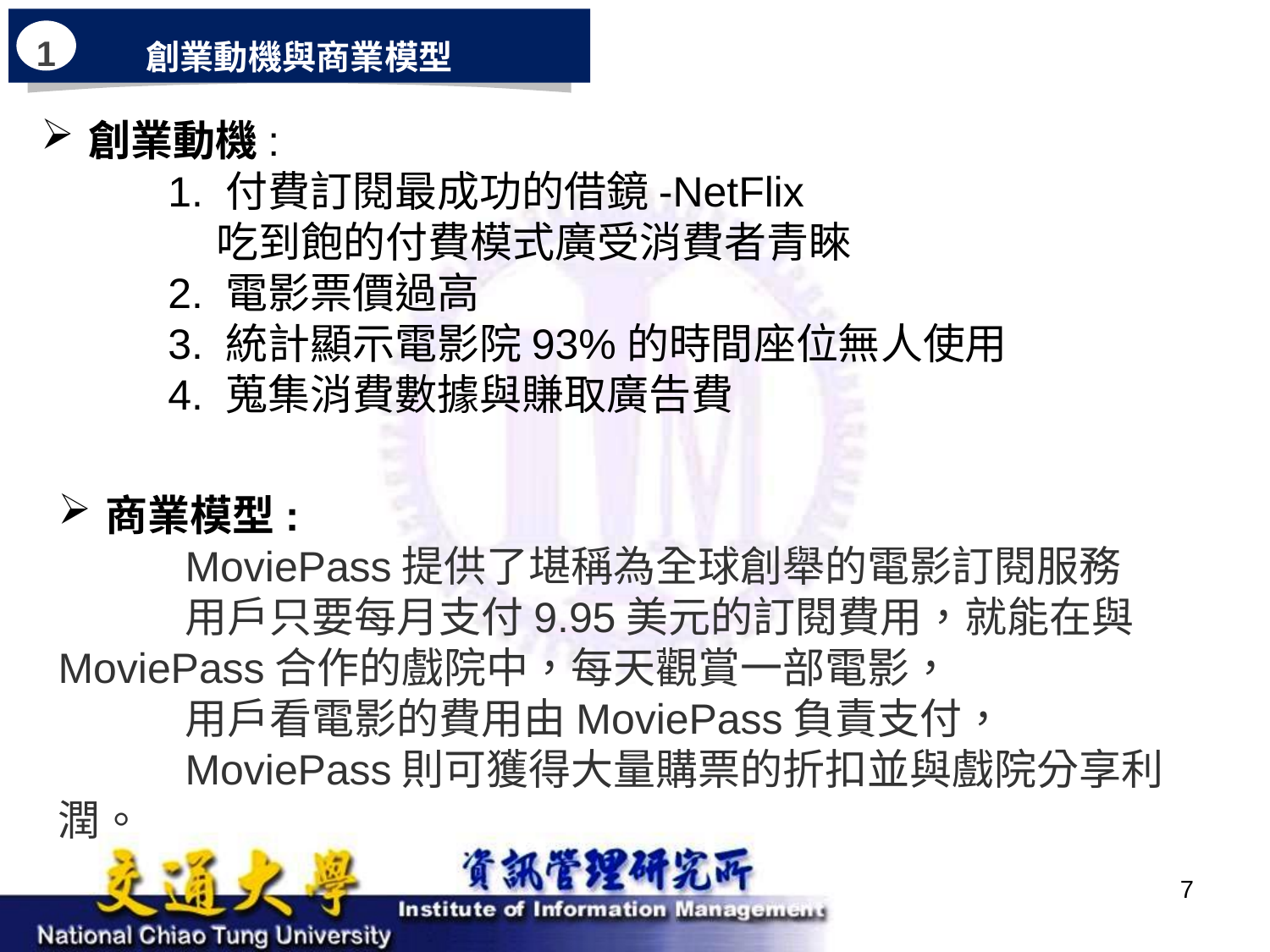

創業動機與商業模型
1

創業動機:
	1. 付費訂閱最成功的借鏡-NetFlix
	    吃到飽的付費模式廣受消費者青睞
	2. 電影票價過高
	3. 統計顯示電影院93%的時間座位無人使用
	4. 蒐集消費數據與賺取廣告費
商業模型:
	MoviePass提供了堪稱為全球創舉的電影訂閱服務
	用戶只要每月支付9.95美元的訂閱費用，就能在與	MoviePass合作的戲院中，每天觀賞一部電影，
	用戶看電影的費用由MoviePass負責支付，
	MoviePass則可獲得大量購票的折扣並與戲院分享利潤。
7